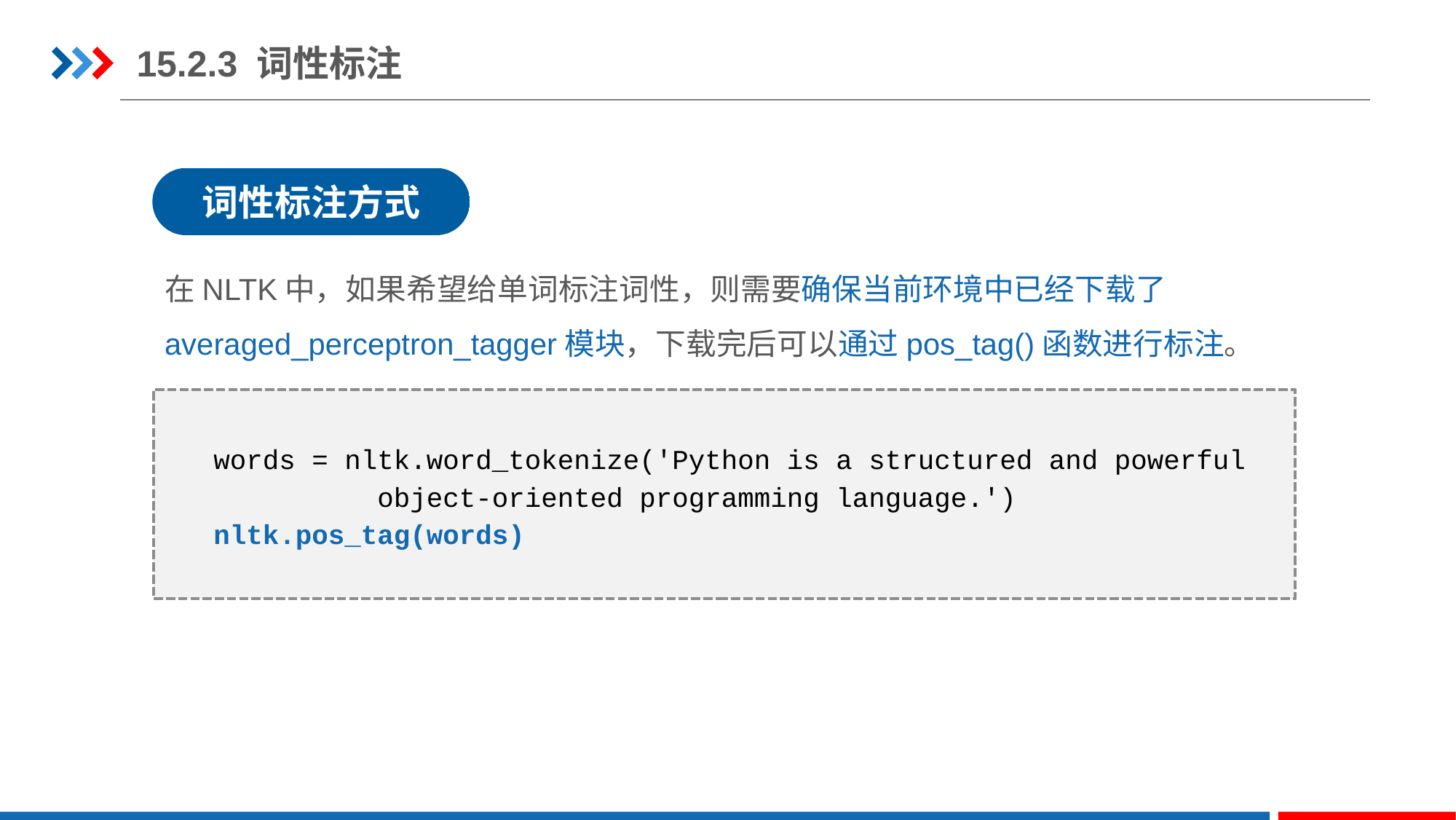

15.2.3 词性标注
词性标注方式
在NLTK中，如果希望给单词标注词性，则需要确保当前环境中已经下载了averaged_perceptron_tagger模块，下载完后可以通过pos_tag()函数进行标注。

words = nltk.word_tokenize('Python is a structured and powerful
          object-oriented programming language.')
nltk.pos_tag(words)